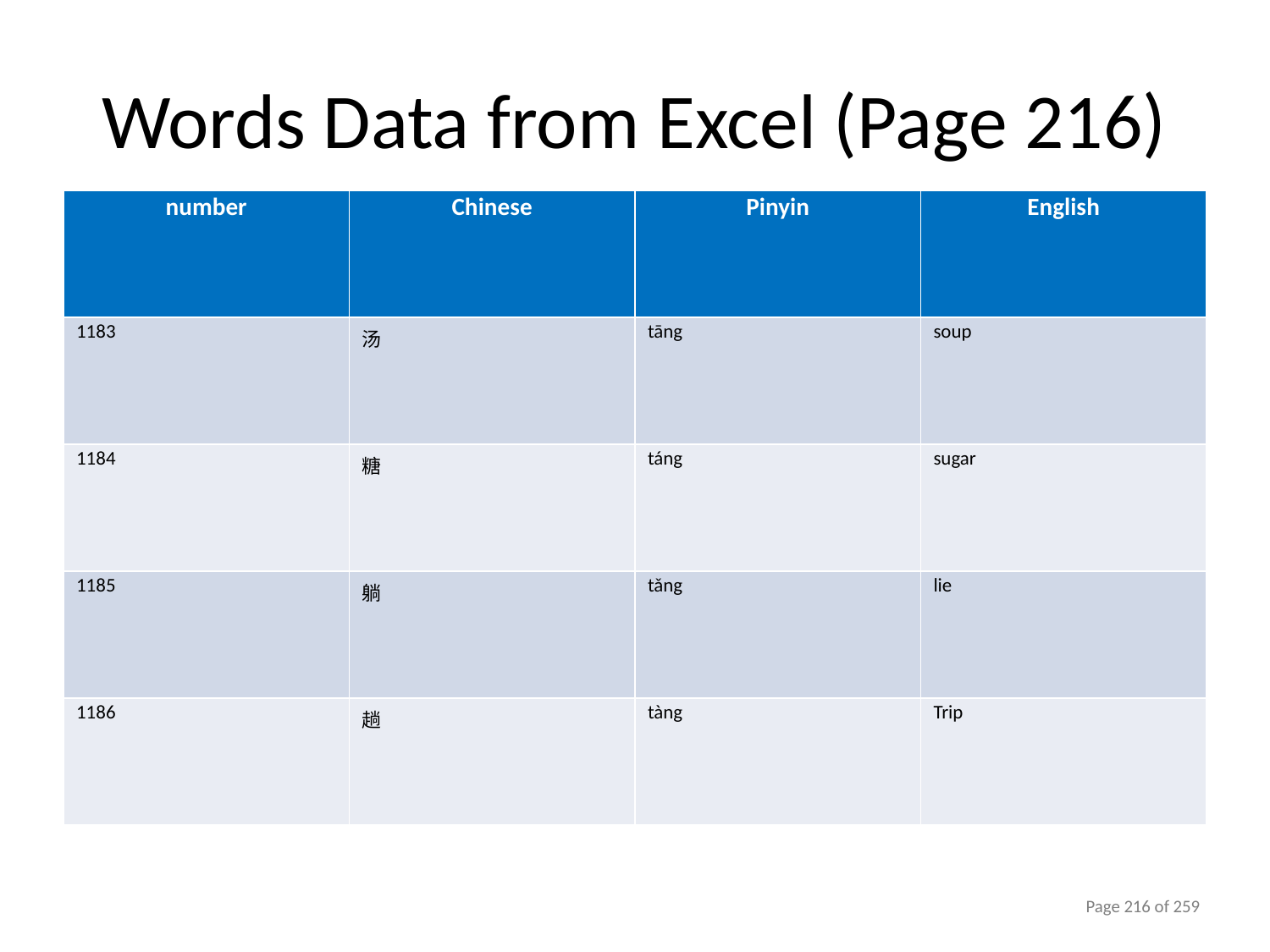

# Words Data from Excel (Page 216)
| number | Chinese | Pinyin | English |
| --- | --- | --- | --- |
| 1183 | 汤 | tāng | soup |
| 1184 | 糖 | táng | sugar |
| 1185 | 躺 | tǎng | lie |
| 1186 | 趟 | tàng | Trip |

Page 216 of 259